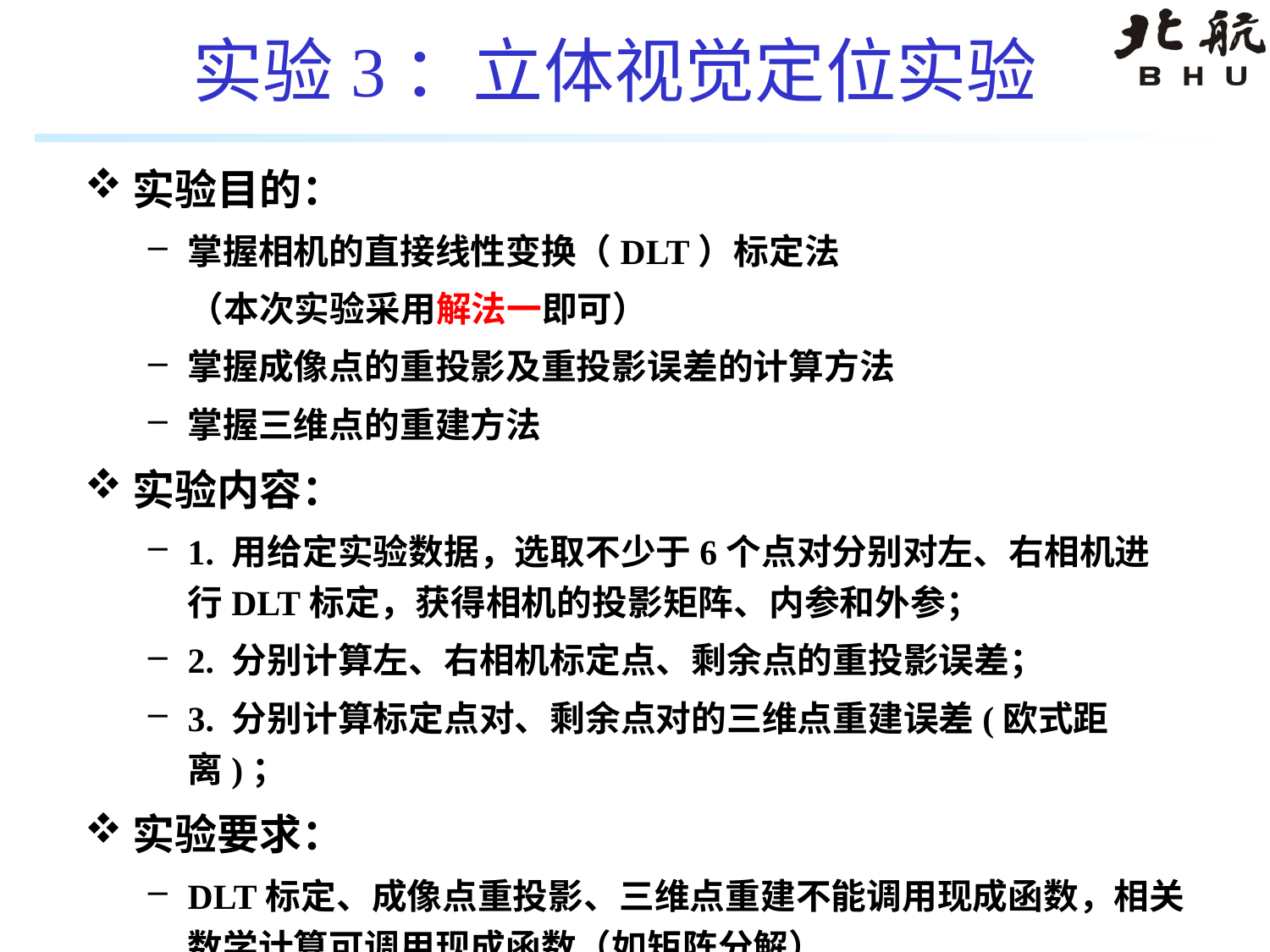

# 实验3：立体视觉定位实验
实验目的：
掌握相机的直接线性变换（DLT）标定法
    （本次实验采用解法一即可）
掌握成像点的重投影及重投影误差的计算方法
掌握三维点的重建方法
实验内容：
1. 用给定实验数据，选取不少于6个点对分别对左、右相机进行DLT标定，获得相机的投影矩阵、内参和外参；
2. 分别计算左、右相机标定点、剩余点的重投影误差；
3. 分别计算标定点对、剩余点对的三维点重建误差(欧式距离)；
实验要求：
DLT标定、成像点重投影、三维点重建不能调用现成函数，相关数学计算可调用现成函数（如矩阵分解）